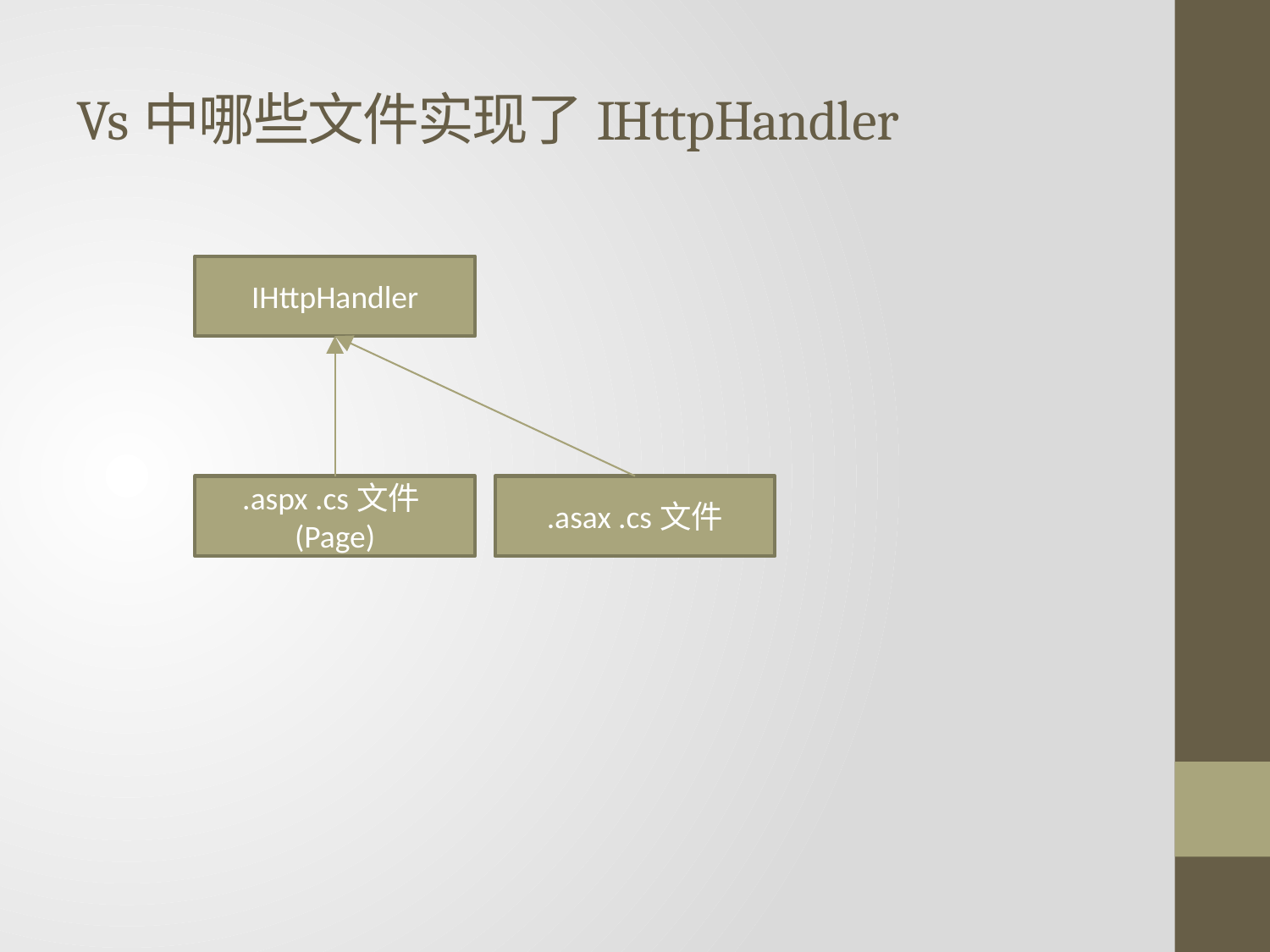

# Vs中哪些文件实现了IHttpHandler
IHttpHandler
.aspx .cs文件(Page)
.asax .cs文件